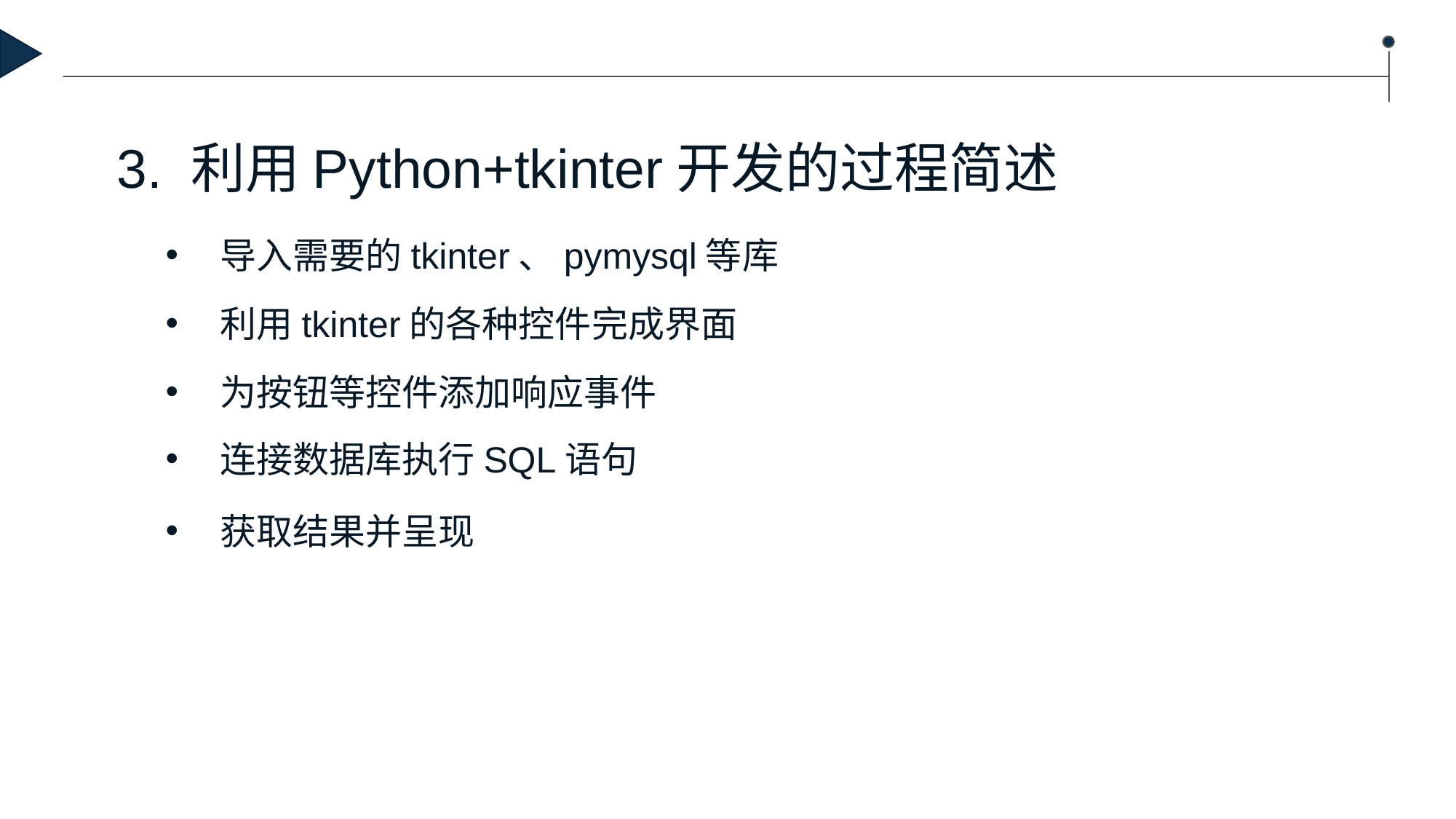

3. 利用Python+tkinter开发的过程简述
导入需要的tkinter、pymysql等库
利用tkinter的各种控件完成界面
为按钮等控件添加响应事件
连接数据库执行SQL语句
获取结果并呈现